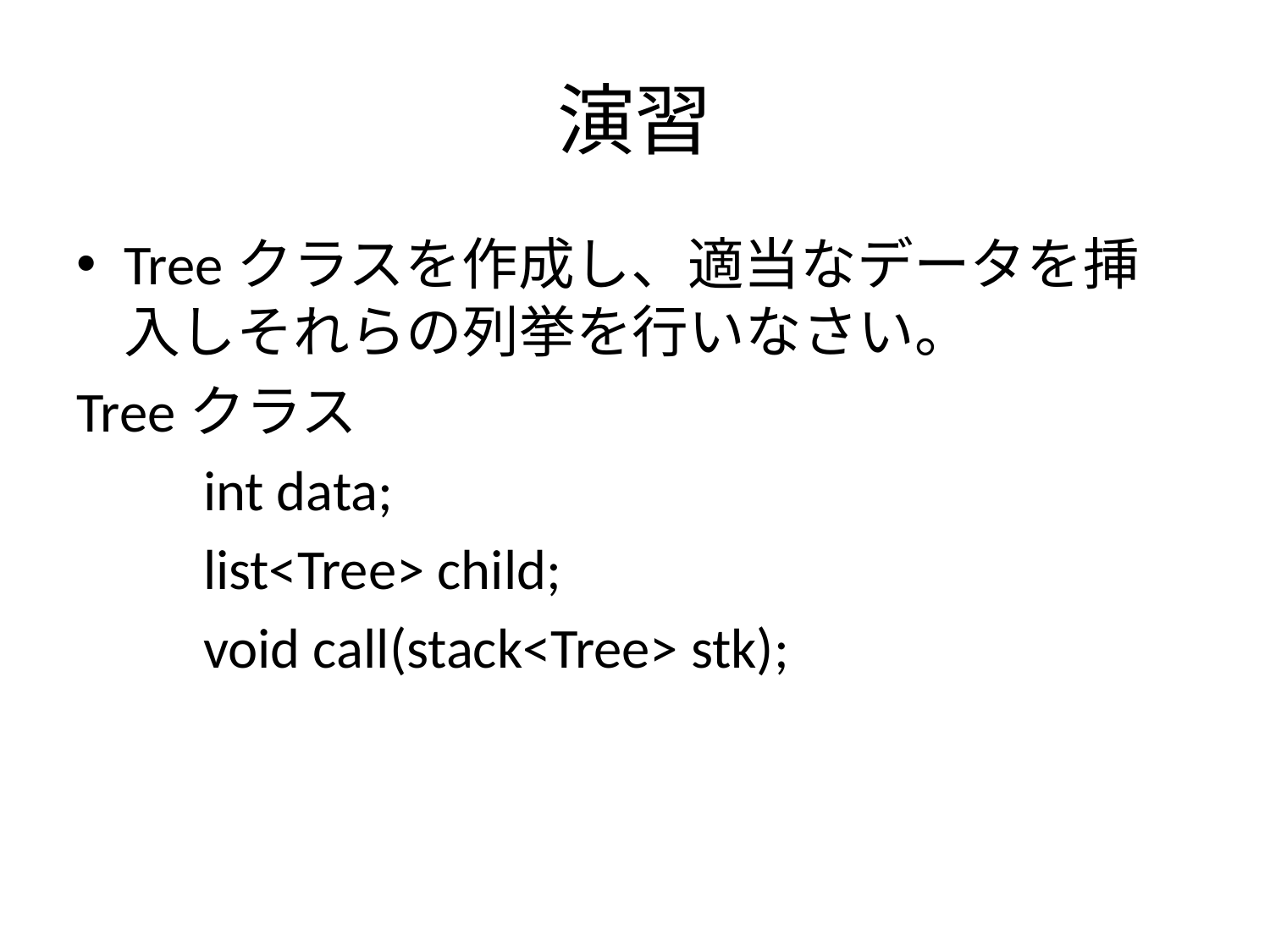

# 演習
Treeクラスを作成し、適当なデータを挿入しそれらの列挙を行いなさい。
Treeクラス
	int data;
	list<Tree> child;
	void call(stack<Tree> stk);